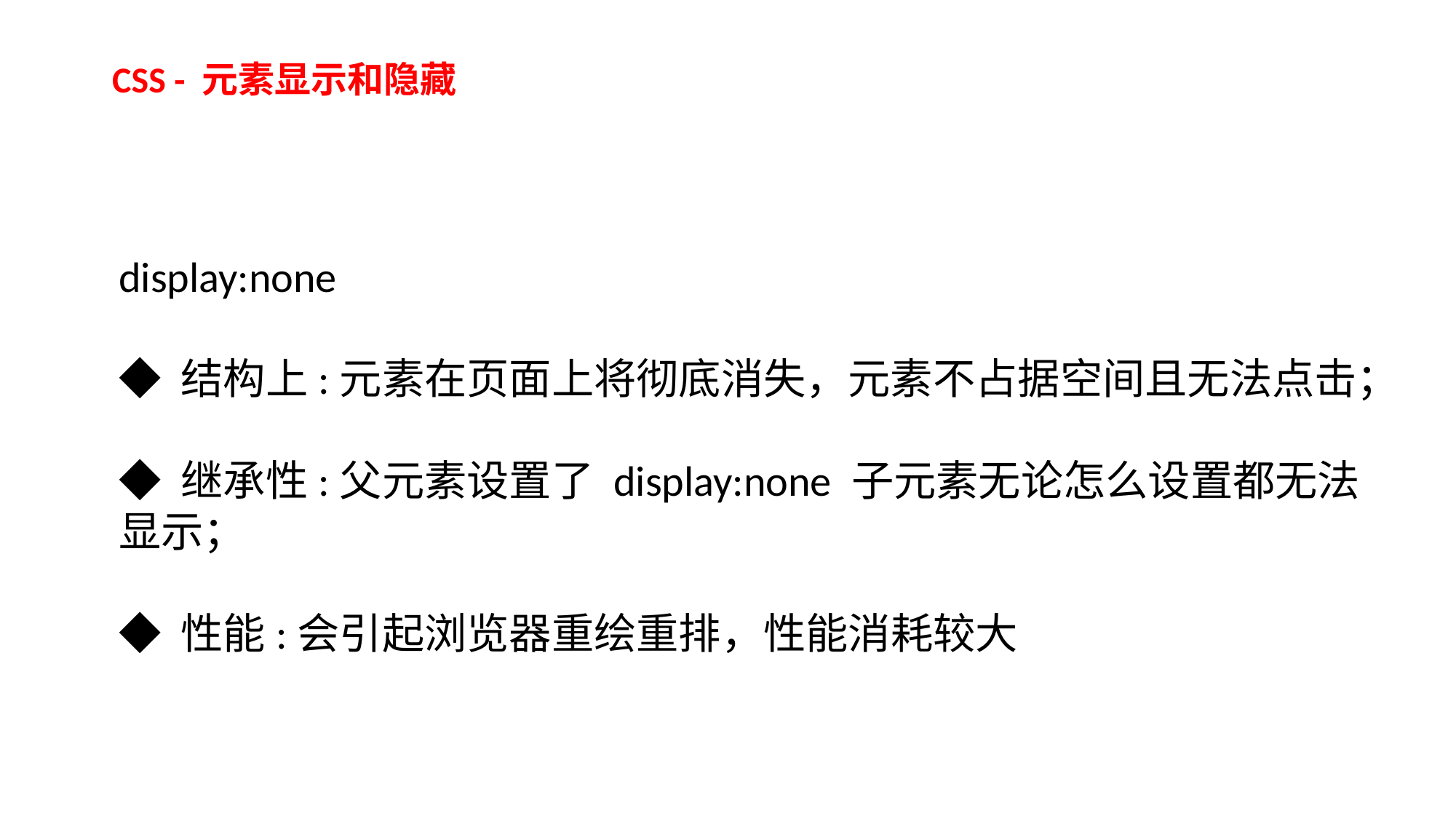

CSS - 元素显示和隐藏
display:none

◆ 结构上:元素在页面上将彻底消失，元素不占据空间且无法点击；

◆ 继承性:父元素设置了 display:none 子元素无论怎么设置都无法显示；

◆ 性能:会引起浏览器重绘重排，性能消耗较大